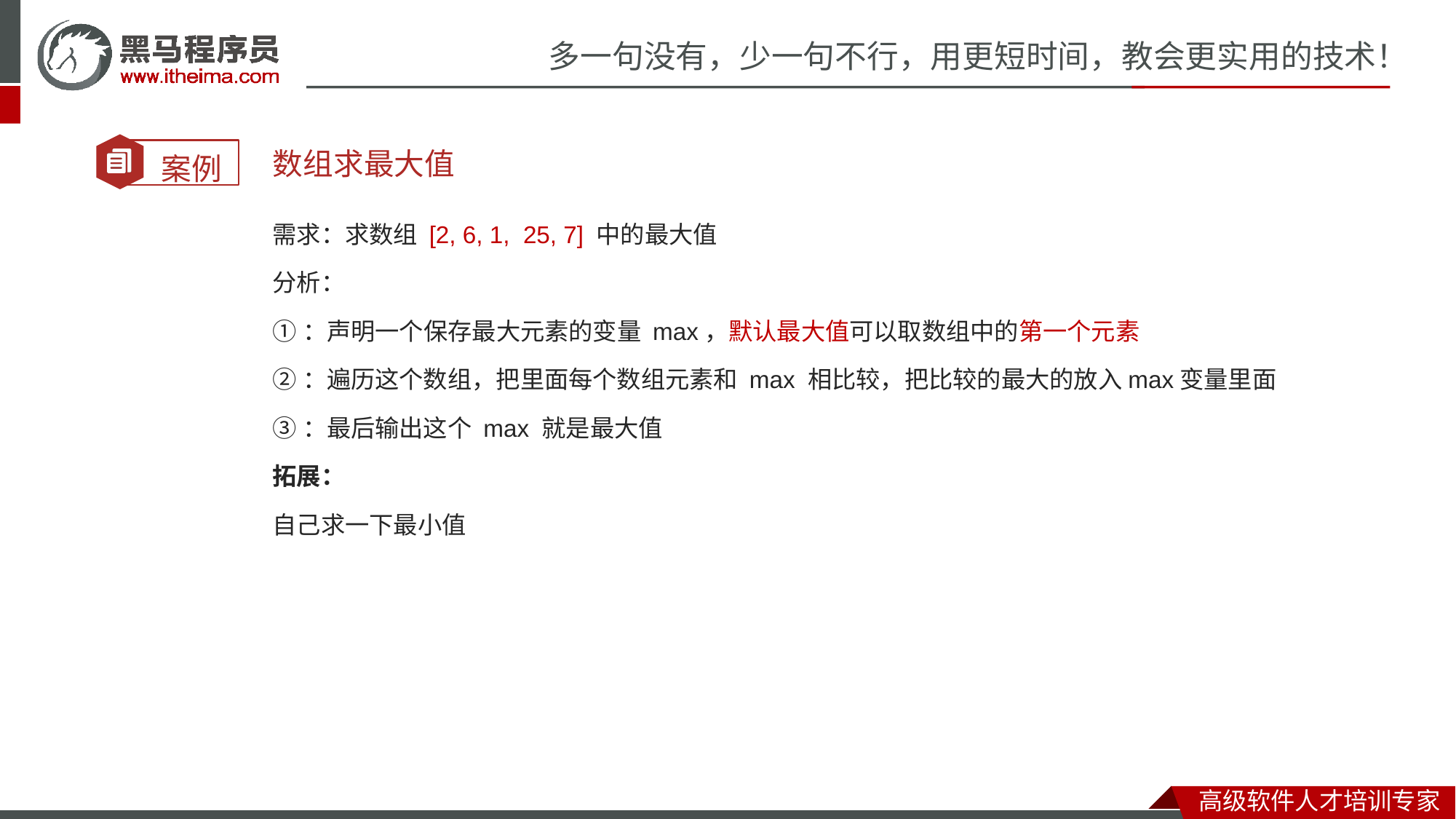

数组求最大值
需求：求数组 [2, 6, 1,  25, 7] 中的最大值
分析：
①：声明一个保存最大元素的变量 max，默认最大值可以取数组中的第一个元素
②：遍历这个数组，把里面每个数组元素和 max 相比较，把比较的最大的放入max变量里面
③：最后输出这个 max 就是最大值
拓展：
自己求一下最小值